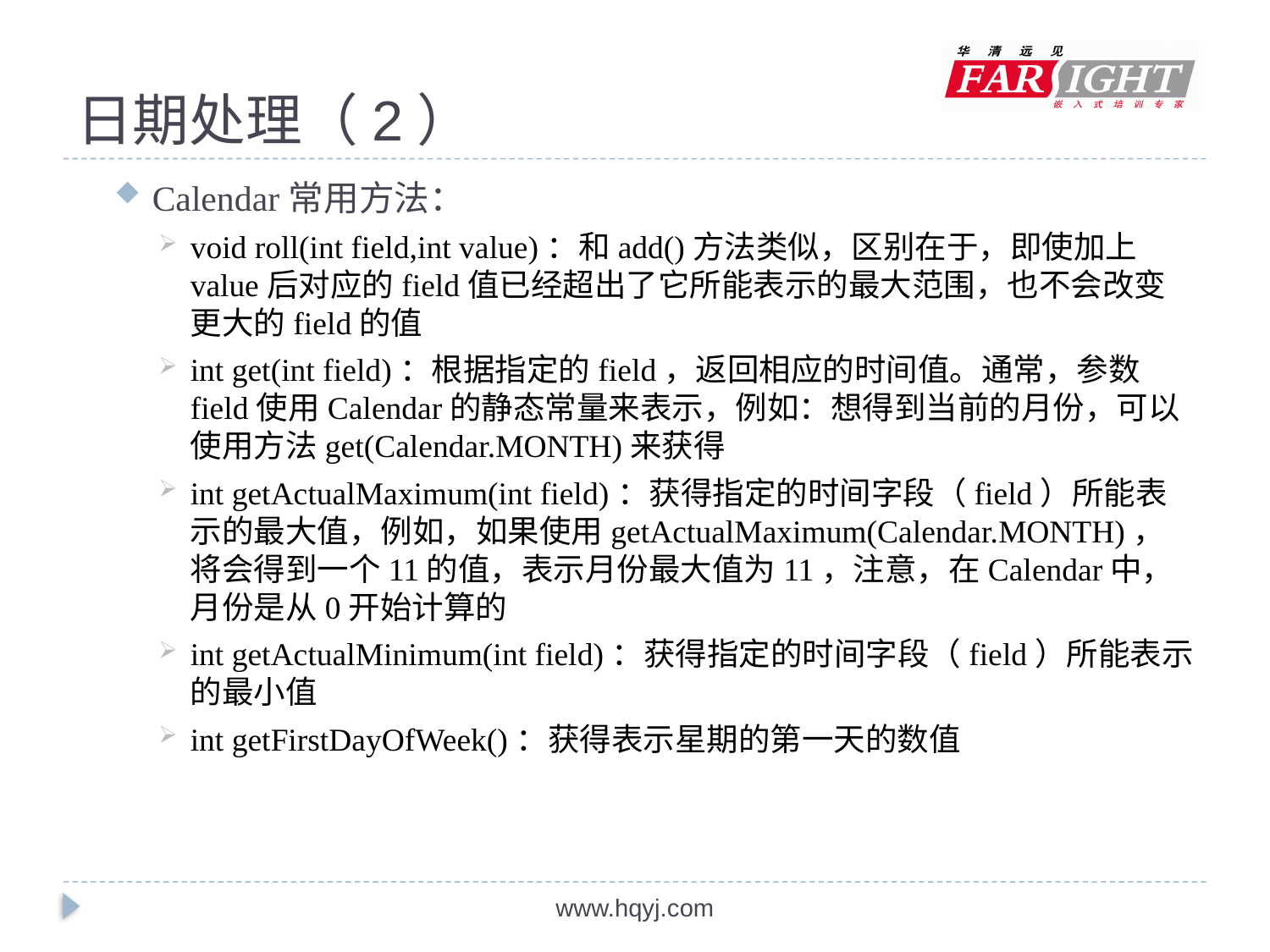

# 日期处理（2）
Calendar常用方法：
void roll(int field,int value)：和add()方法类似，区别在于，即使加上value后对应的field值已经超出了它所能表示的最大范围，也不会改变更大的field的值
int get(int field)：根据指定的field，返回相应的时间值。通常，参数field使用Calendar的静态常量来表示，例如：想得到当前的月份，可以使用方法get(Calendar.MONTH)来获得
int getActualMaximum(int field)：获得指定的时间字段（field）所能表示的最大值，例如，如果使用getActualMaximum(Calendar.MONTH)，将会得到一个11的值，表示月份最大值为11，注意，在Calendar中，月份是从0开始计算的
int getActualMinimum(int field)：获得指定的时间字段（field）所能表示的最小值
int getFirstDayOfWeek()：获得表示星期的第一天的数值
29
www.hqyj.com